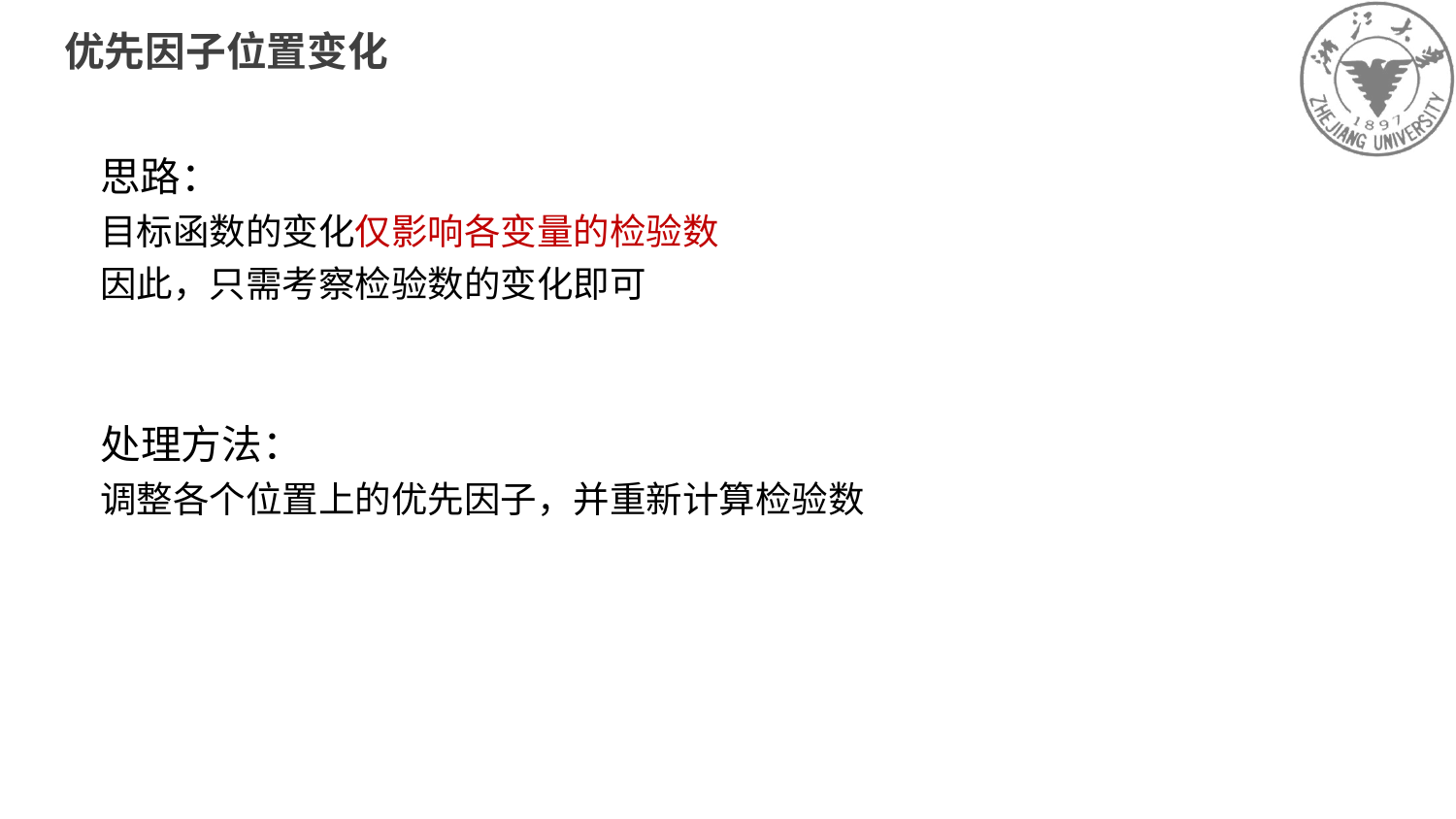

优先因子位置变化
思路：
目标函数的变化仅影响各变量的检验数
因此，只需考察检验数的变化即可

处理方法：
调整各个位置上的优先因子，并重新计算检验数